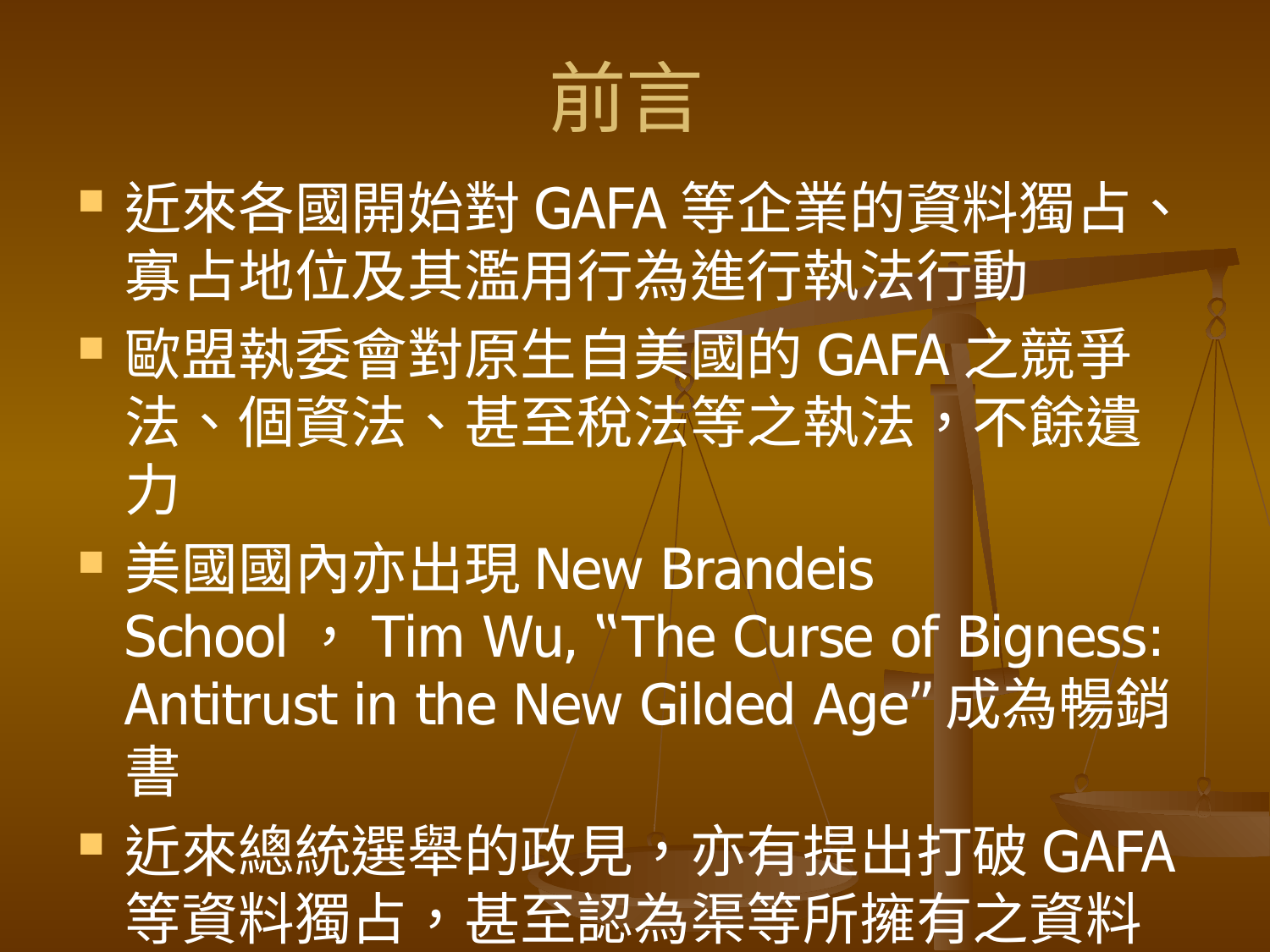

# 前言
近來各國開始對GAFA等企業的資料獨占、寡占地位及其濫用行為進行執法行動
歐盟執委會對原生自美國的GAFA之競爭法、個資法、甚至稅法等之執法，不餘遺力
美國國內亦出現New Brandeis School，Tim Wu, “The Curse of Bigness: Antitrust in the New Gilded Age”成為暢銷書
近來總統選舉的政見，亦有提出打破GAFA等資料獨占，甚至認為渠等所擁有之資料為公共財，應開放其他企業使用